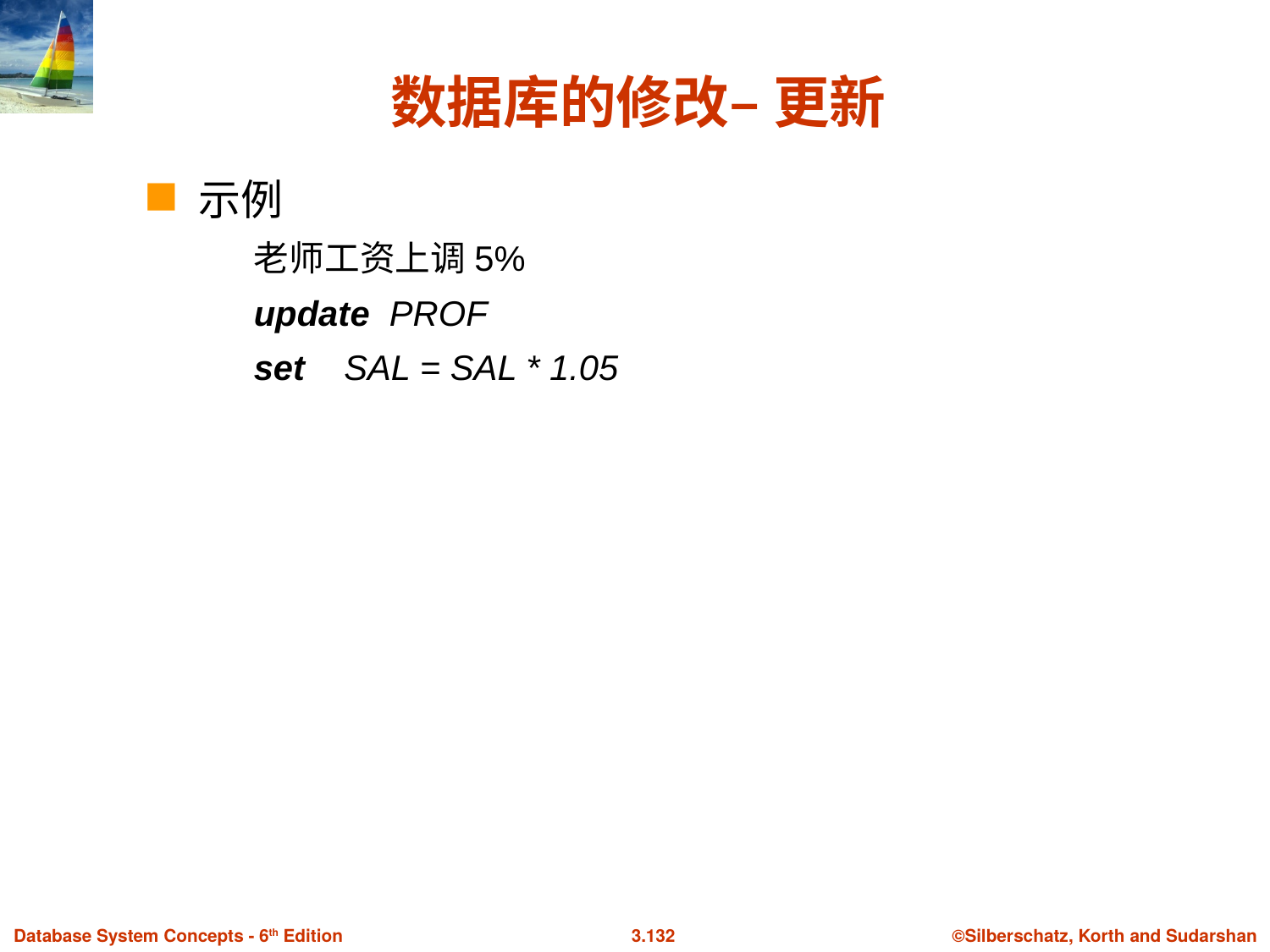

# 数据库的修改– 更新
示例
老师工资上调5%
	update  PROF
	set    SAL = SAL * 1.05